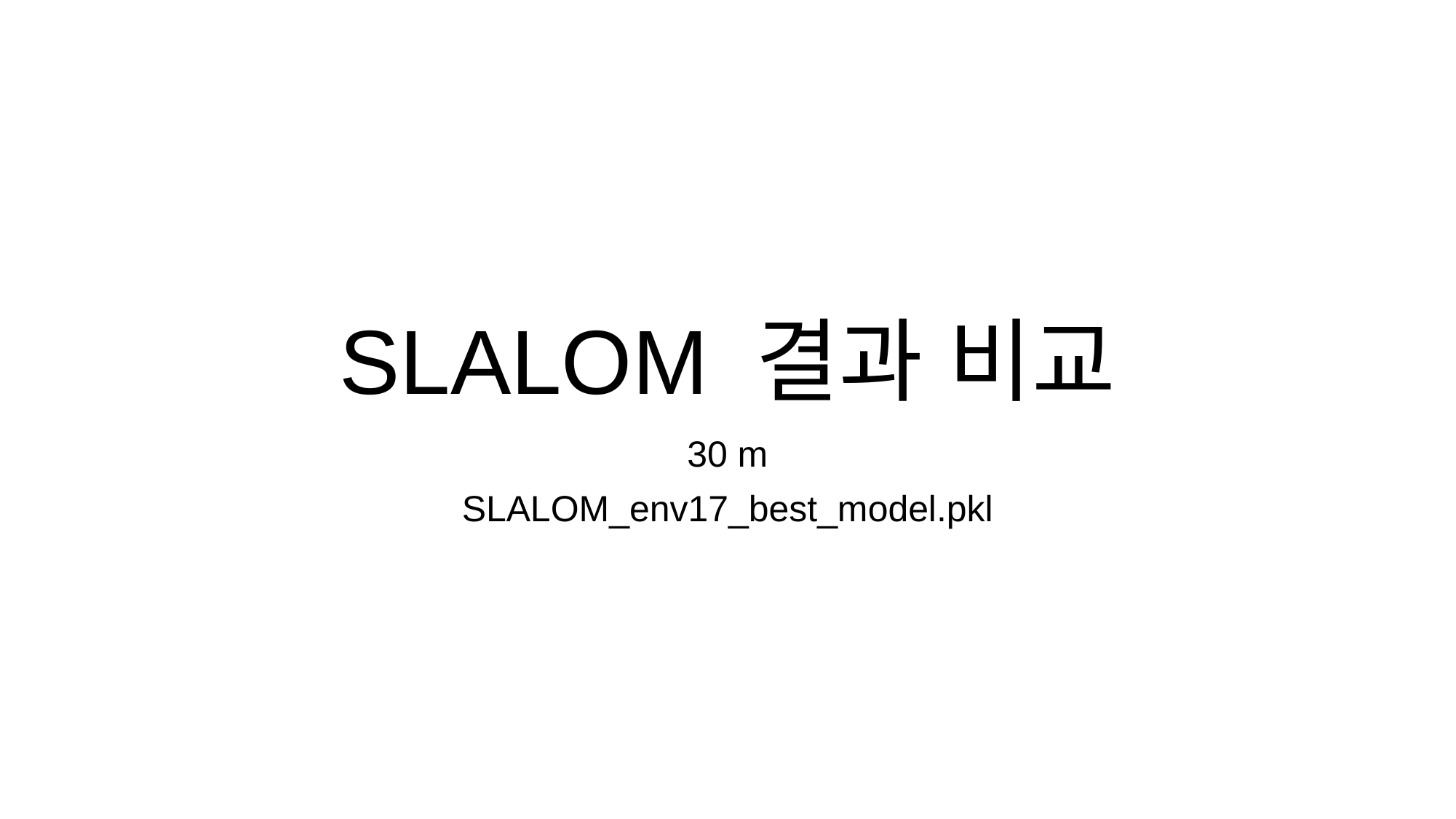

# SLALOM 결과 비교
30 m
SLALOM_env17_best_model.pkl